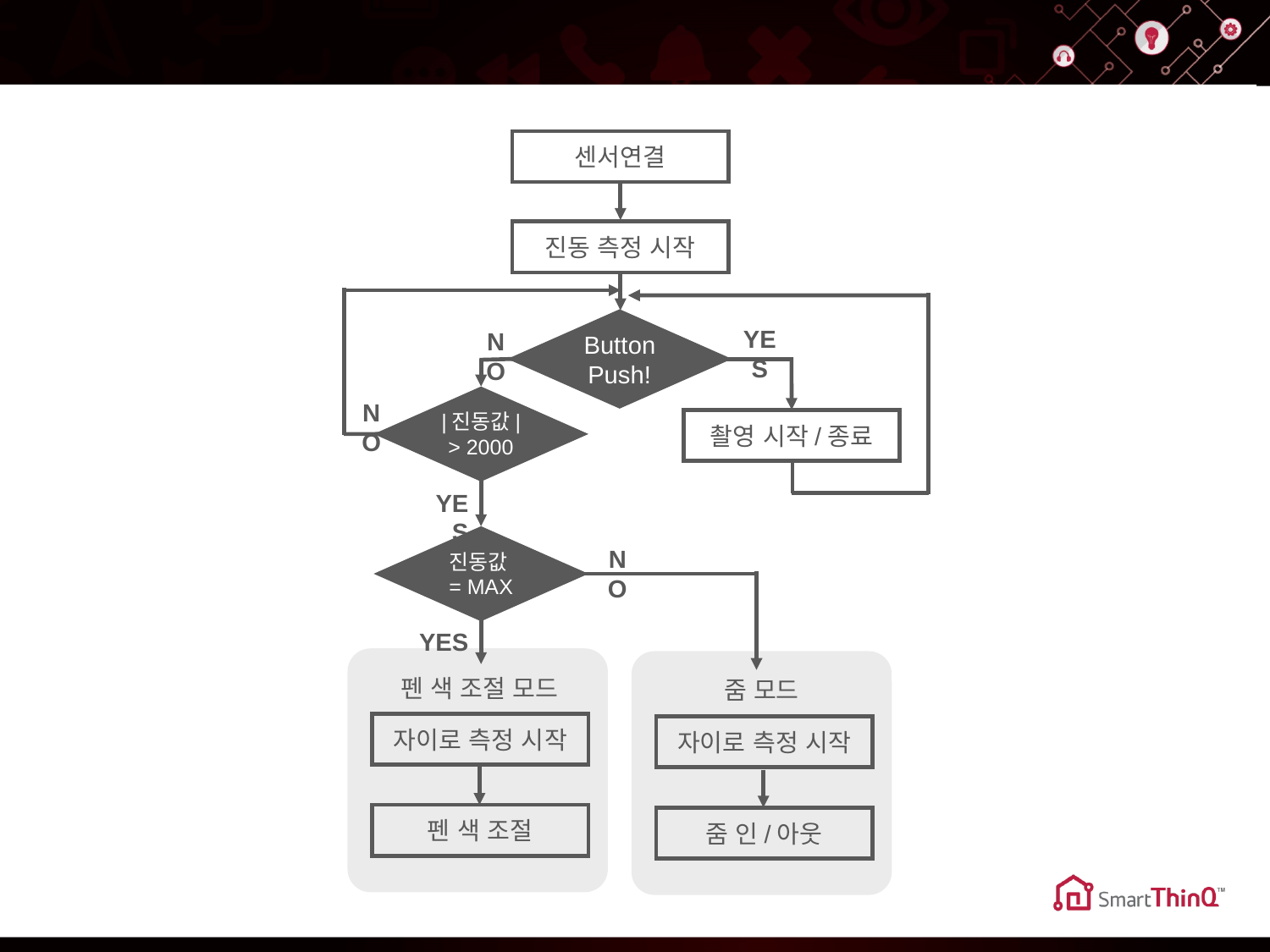

센서연결
진동 측정 시작
Button
Push!
YES
NO
|진동값| > 2000
NO
촬영 시작/종료
YES
진동값
= MAX
NO
YES

펜 색 조절 모드
줌 모드
자이로 측정 시작
자이로 측정 시작
펜 색 조절
줌 인/아웃
# 2. 개발 관련 설명 및 작동 동영상

인생
영상
CAMERA
BLE

그리기, 줌 명령

TX

RX
Washerman Service
BT 센서

LG

센서 값
OpenCV
Broadcast
Frame
진동/수평 측정 요청
Output Frame
1
3